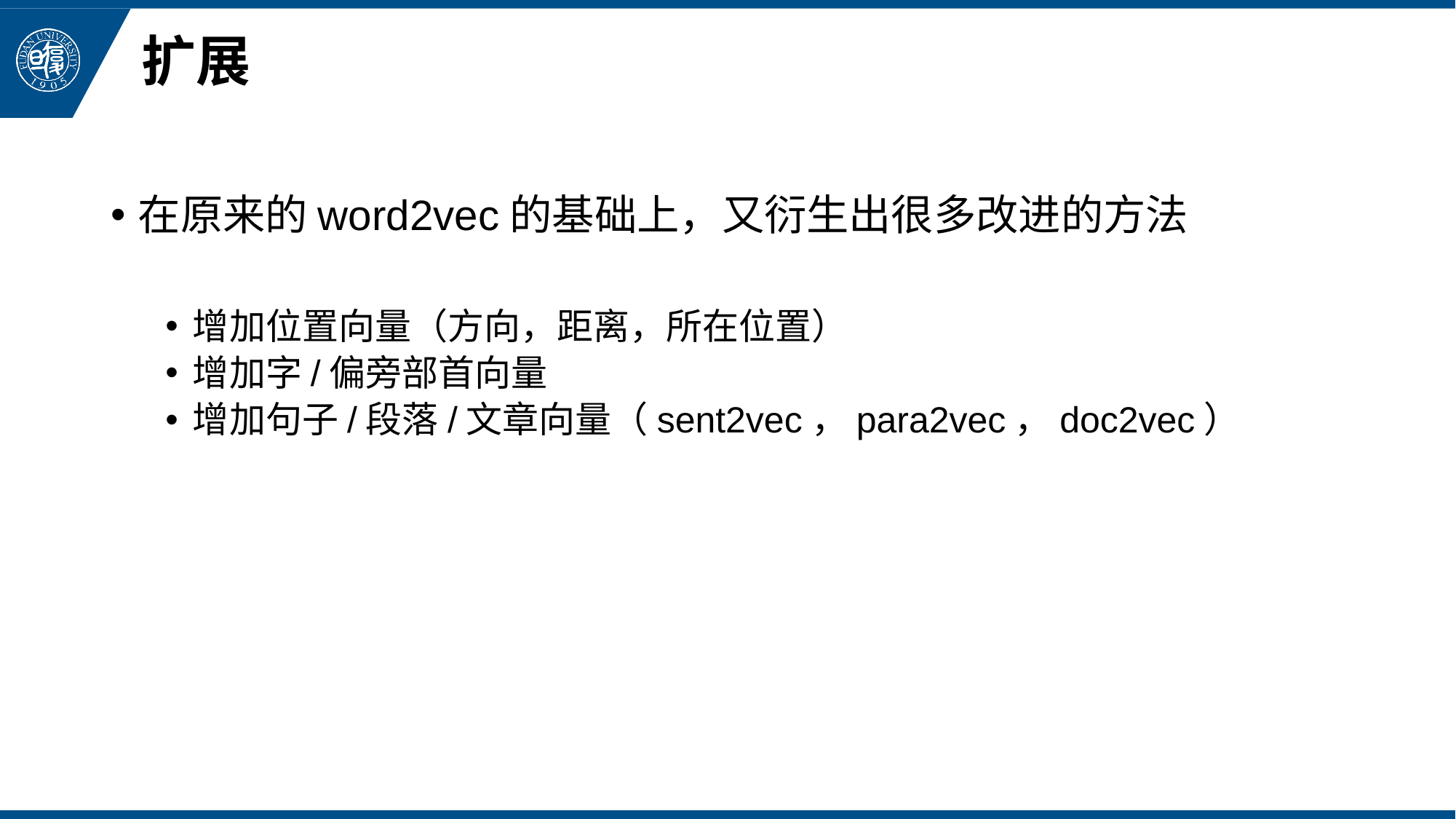

# 扩展
在原来的word2vec的基础上，又衍生出很多改进的方法

增加位置向量（方向，距离，所在位置）
增加字/偏旁部首向量
增加句子/段落/文章向量（sent2vec，para2vec，doc2vec）